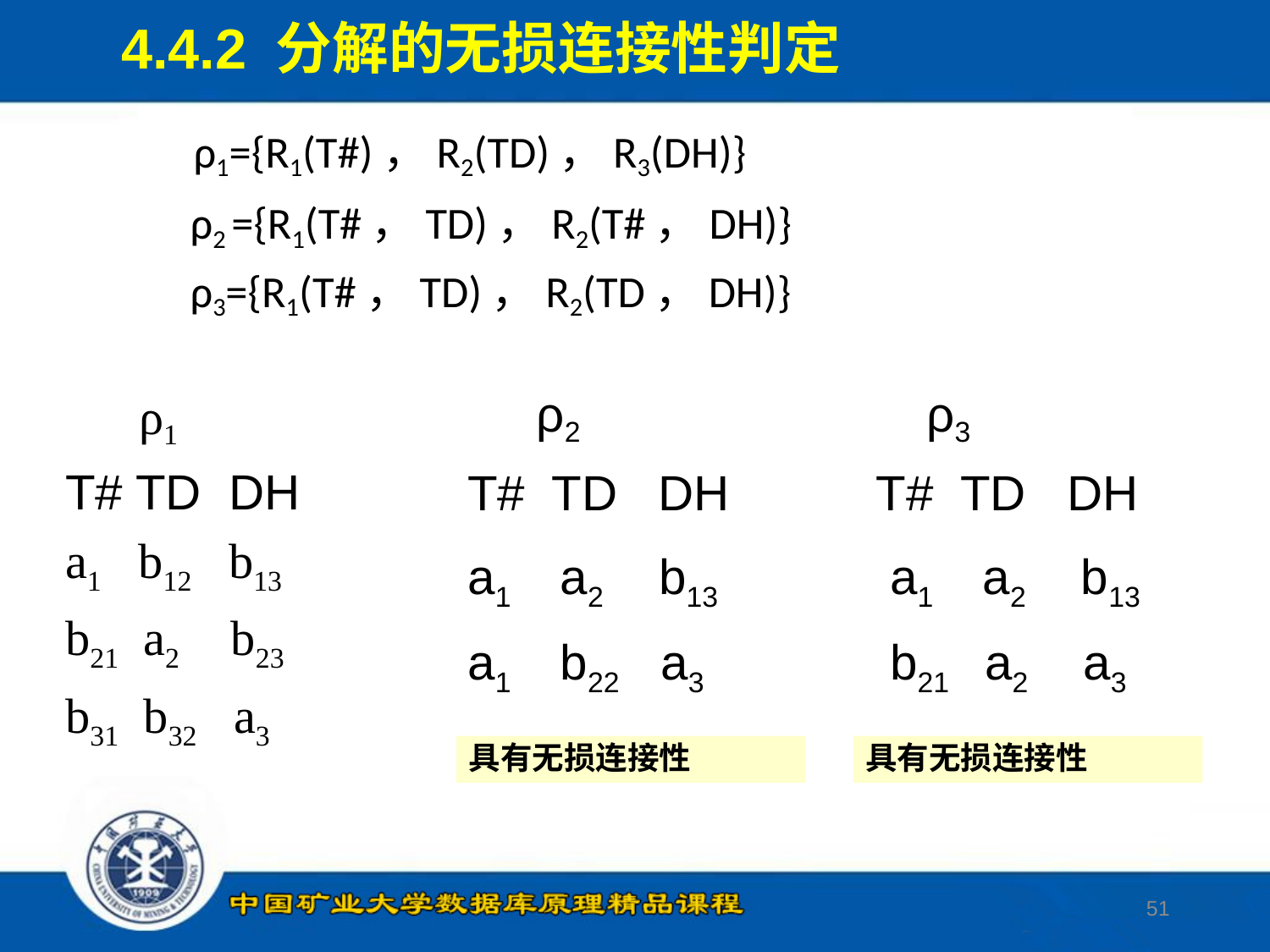

4.4.2 分解的无损连接性判定
   ρ1={R1(T#)，R2(TD)，R3(DH)}
    ρ2 ={R1(T#，TD)，R2(T#，DH)}
    ρ3={R1(T#，TD)，R2(TD，DH)}
      ρ1
T# TD  DH
a1   b12   b13
b21  a2     b23
b31  b32   a3
     ρ2
T#  TD   DH
a1    a2    b13
a1    b22   a3
         ρ3
  T#  TD   DH
   a1    a2    b13
   b21   a2    a3
具有无损连接性
具有无损连接性
51